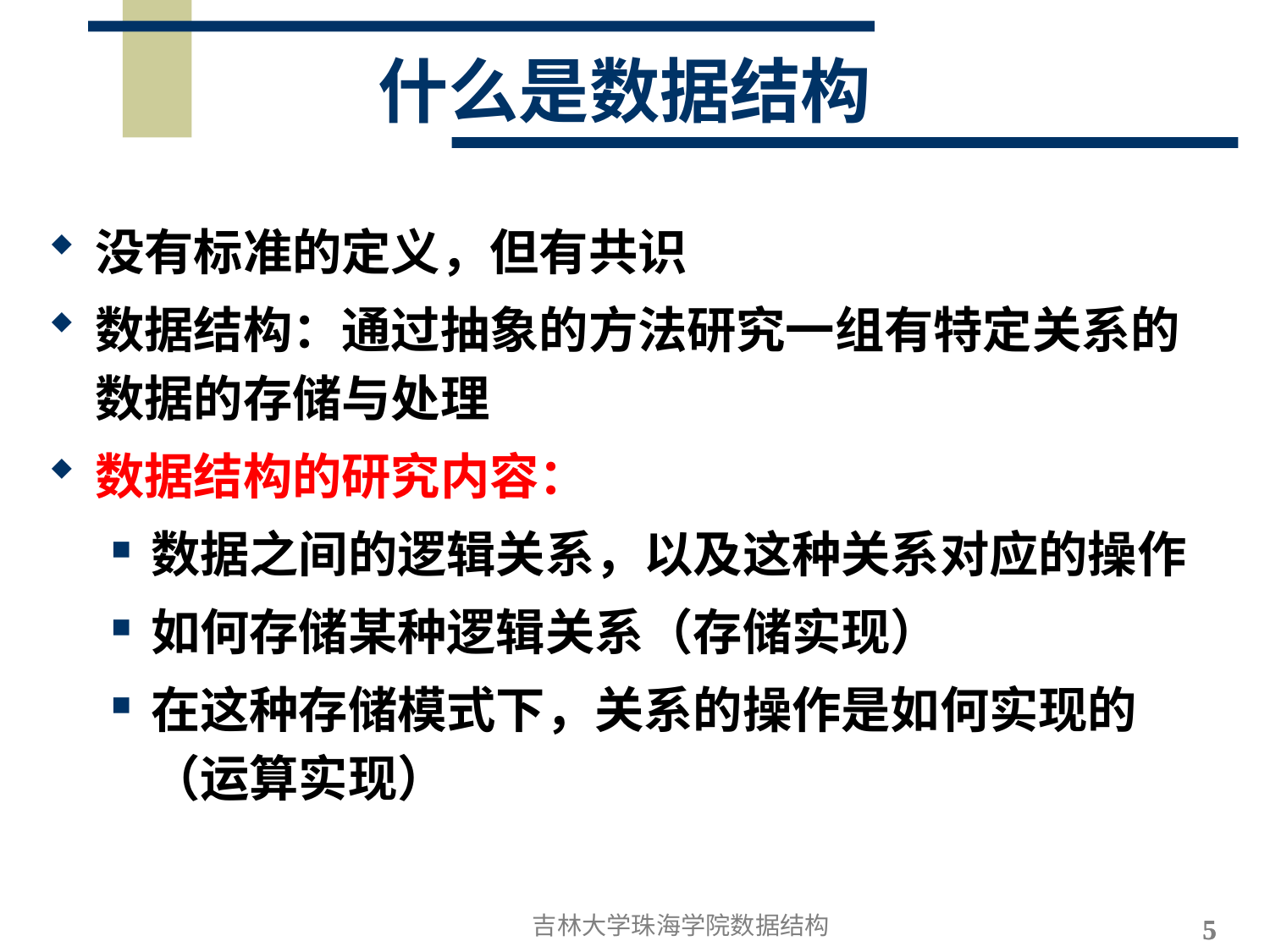

# 什么是数据结构
没有标准的定义，但有共识
数据结构：通过抽象的方法研究一组有特定关系的数据的存储与处理
数据结构的研究内容：
数据之间的逻辑关系，以及这种关系对应的操作
如何存储某种逻辑关系（存储实现）
在这种存储模式下，关系的操作是如何实现的（运算实现）
吉林大学珠海学院数据结构